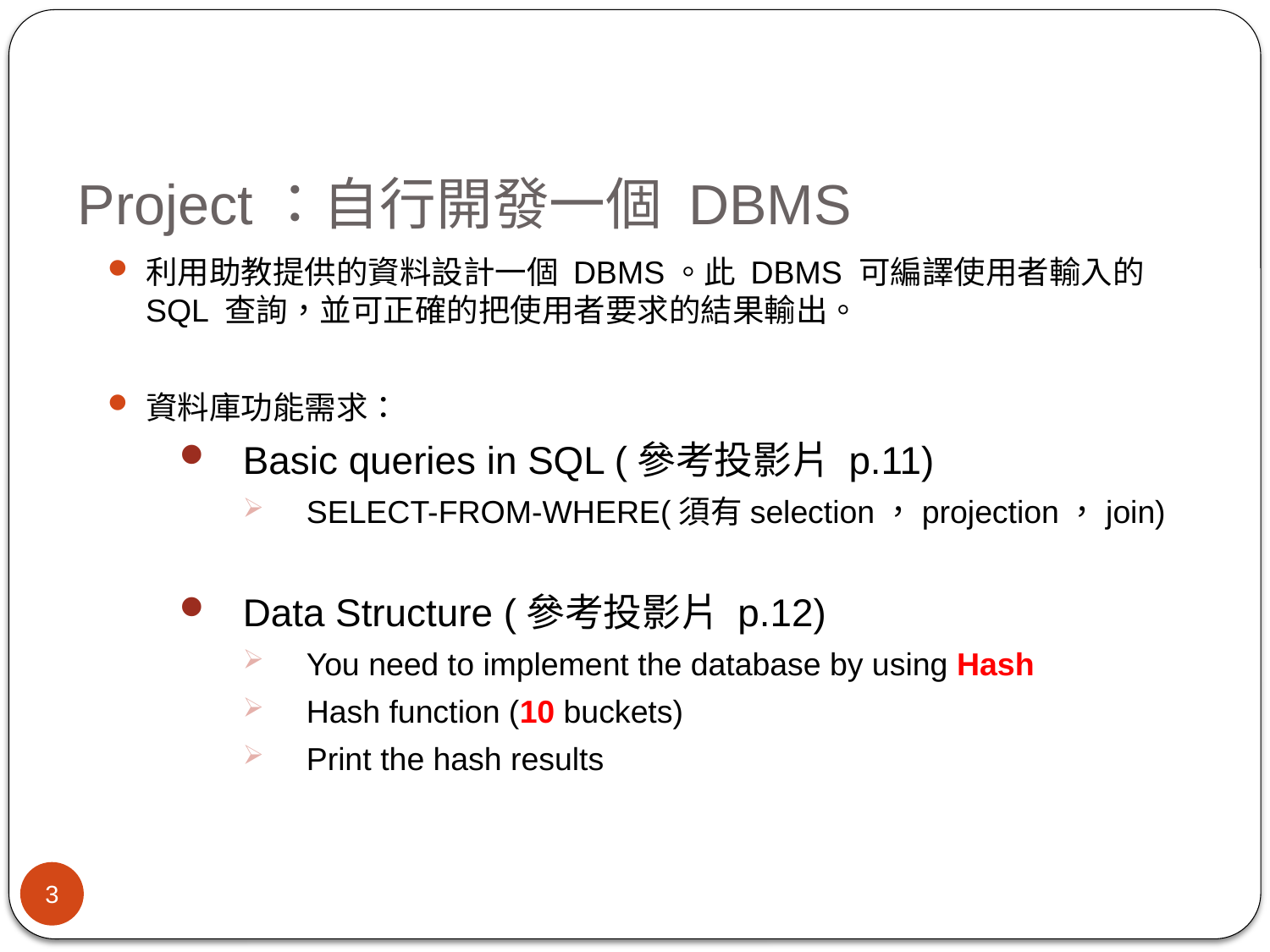

# Project：自行開發一個 DBMS
利用助教提供的資料設計一個 DBMS。此 DBMS 可編譯使用者輸入的 SQL 查詢，並可正確的把使用者要求的結果輸出。

資料庫功能需求：
Basic queries in SQL (參考投影片 p.11)
SELECT-FROM-WHERE(須有selection，projection，join)

Data Structure (參考投影片 p.12)
You need to implement the database by using Hash
Hash function (10 buckets)
Print the hash results

3